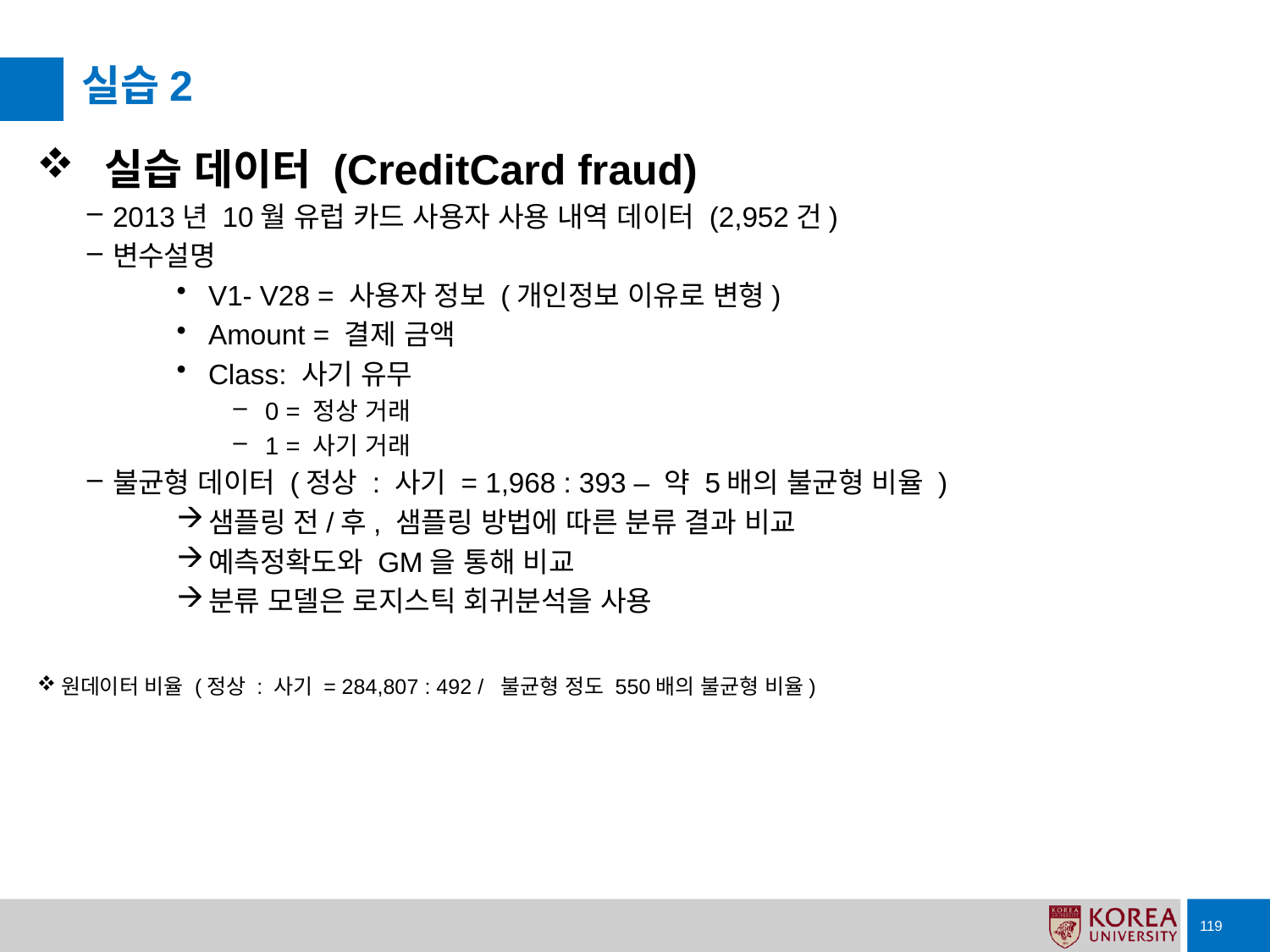

# 실습2

 실습 데이터 (CreditCard fraud)
2013년 10월 유럽 카드 사용자 사용 내역 데이터 (2,952건)
변수설명
V1- V28 = 사용자 정보 (개인정보 이유로 변형)
Amount = 결제 금액
Class: 사기 유무
0 = 정상 거래
1 = 사기 거래
불균형 데이터 (정상 : 사기 = 1,968 : 393 – 약 5배의 불균형 비율 )
샘플링 전/후, 샘플링 방법에 따른 분류 결과 비교
예측정확도와 GM을 통해 비교
분류 모델은 로지스틱 회귀분석을 사용

원데이터 비율 (정상 : 사기 = 284,807 : 492 /  불균형 정도 550배의 불균형 비율)